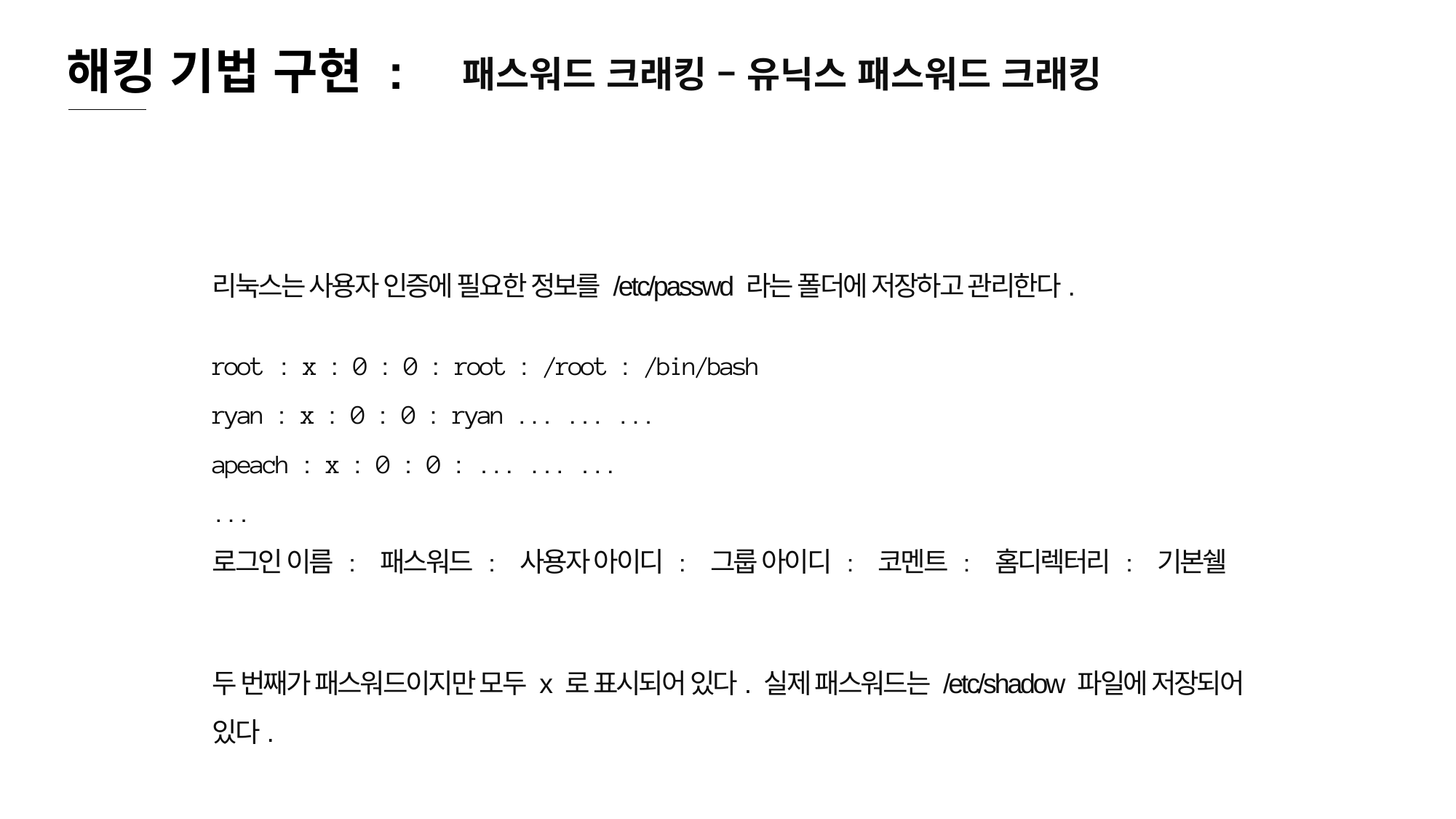

해킹 기법 구현 :
패스워드 크래킹 – 유닉스 패스워드 크래킹
리눅스는 사용자 인증에 필요한 정보를 /etc/passwd 라는 폴더에 저장하고 관리한다.
root : x : 0 : 0 : root : /root : /bin/bash
ryan : x : 0 : 0 : ryan ... ... ...
apeach : x : 0 : 0 : ... ... ...
...
로그인 이름 : 패스워드 : 사용자 아이디 : 그룹 아이디 : 코멘트 : 홈디렉터리 : 기본쉘
두 번째가 패스워드이지만 모두 x 로 표시되어 있다. 실제 패스워드는 /etc/shadow 파일에 저장되어 있다.